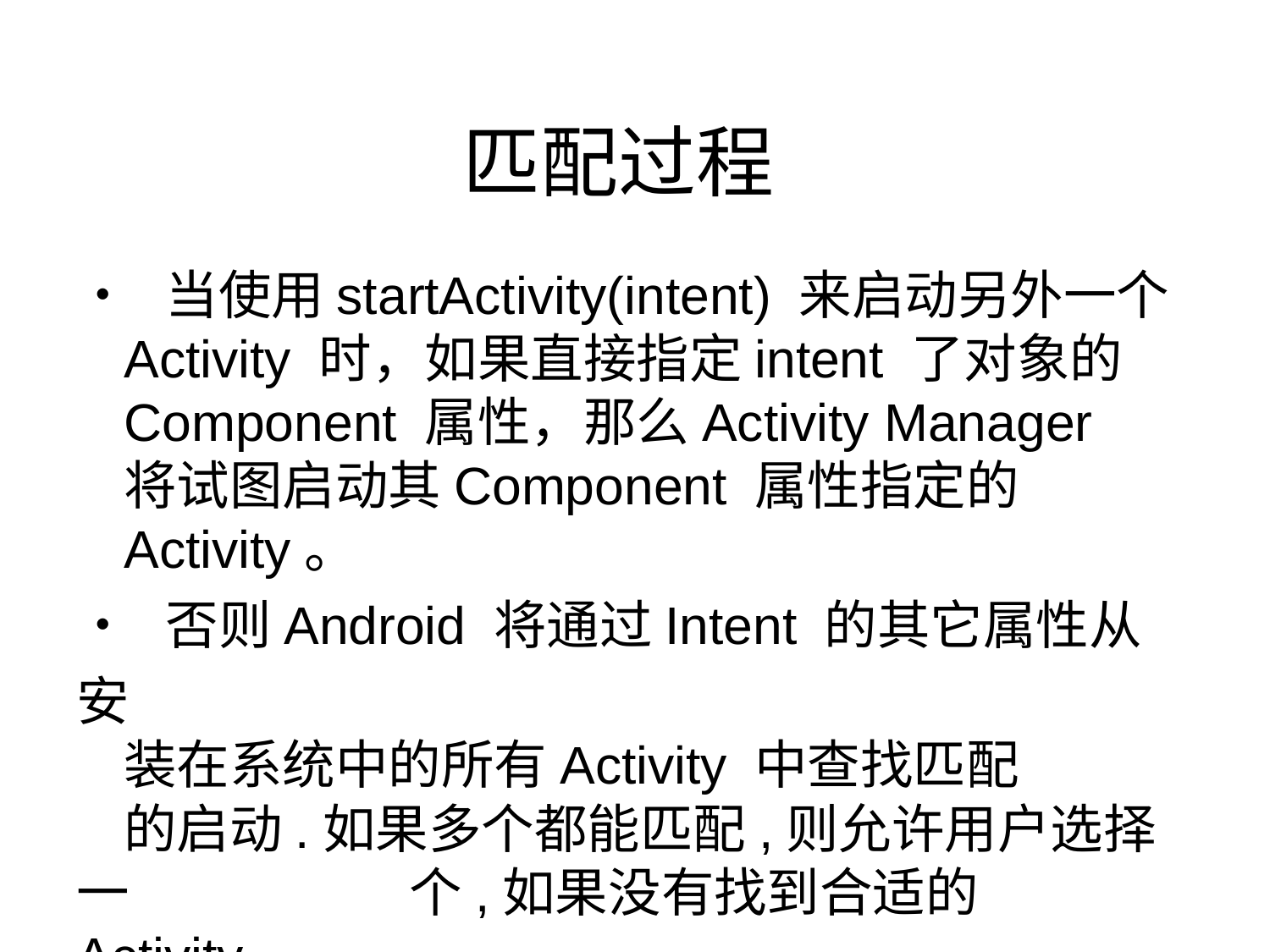

匹配过程

•  当使用startActivity(intent) 来启动另外一个
	Activity 时，如果直接指定intent 了对象的
	Component 属性，那么Activity Manager
	将试图启动其Component 属性指定的
	Activity。
•  否则Android 将通过Intent 的其它属性从安
	装在系统中的所有Activity 中查找匹配
	的启动.如果多个都能匹配,则允许用户选择一   	个,如果没有找到合适的Activity，
	应用程序会得到一个系统抛出的异常。